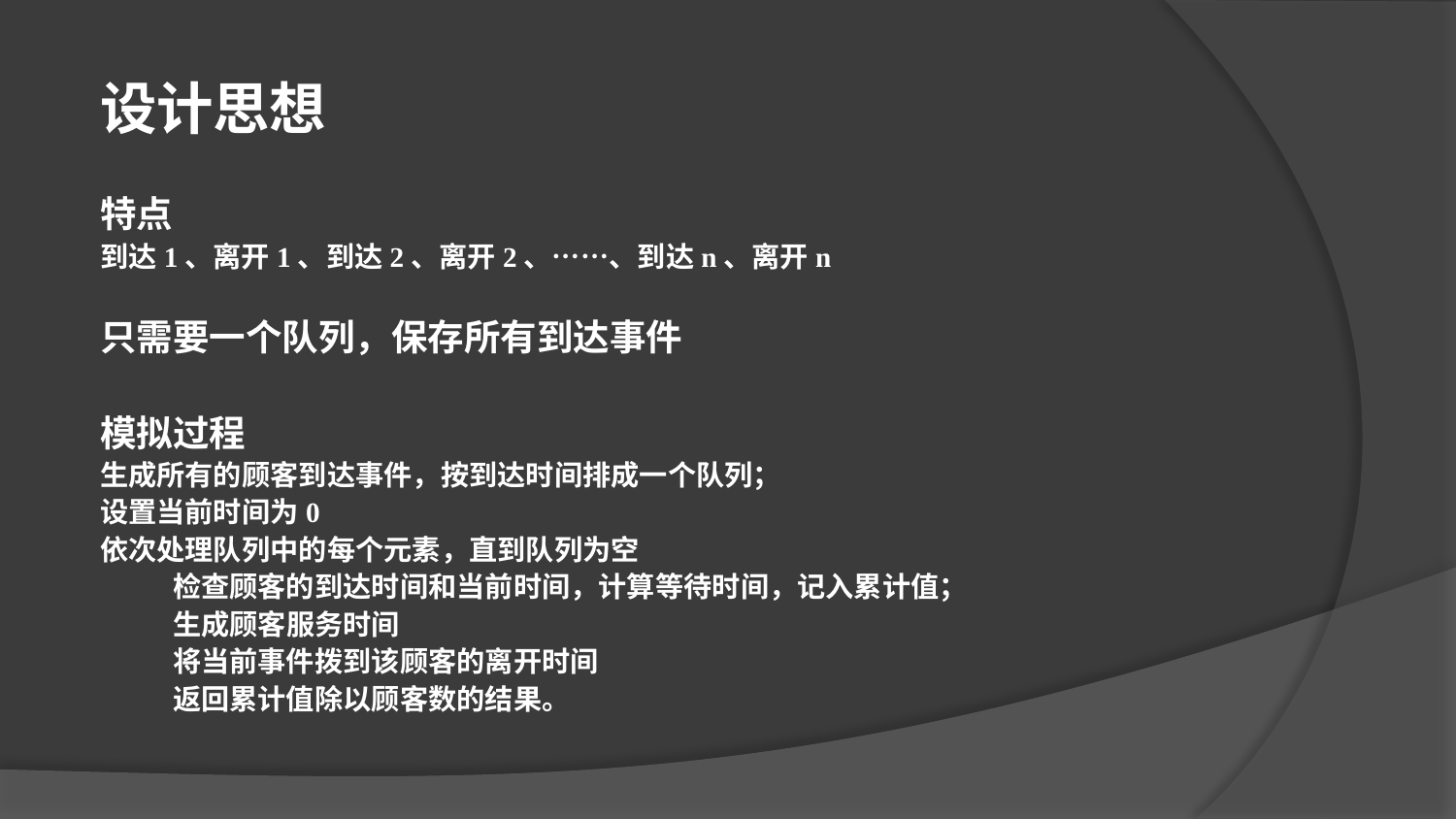

设计思想
特点
到达1、离开1、到达2、离开2、……、到达n、离开n

只需要一个队列，保存所有到达事件

模拟过程
生成所有的顾客到达事件，按到达时间排成一个队列；
设置当前时间为0
依次处理队列中的每个元素，直到队列为空
检查顾客的到达时间和当前时间，计算等待时间，记入累计值；
生成顾客服务时间
将当前事件拨到该顾客的离开时间
返回累计值除以顾客数的结果。